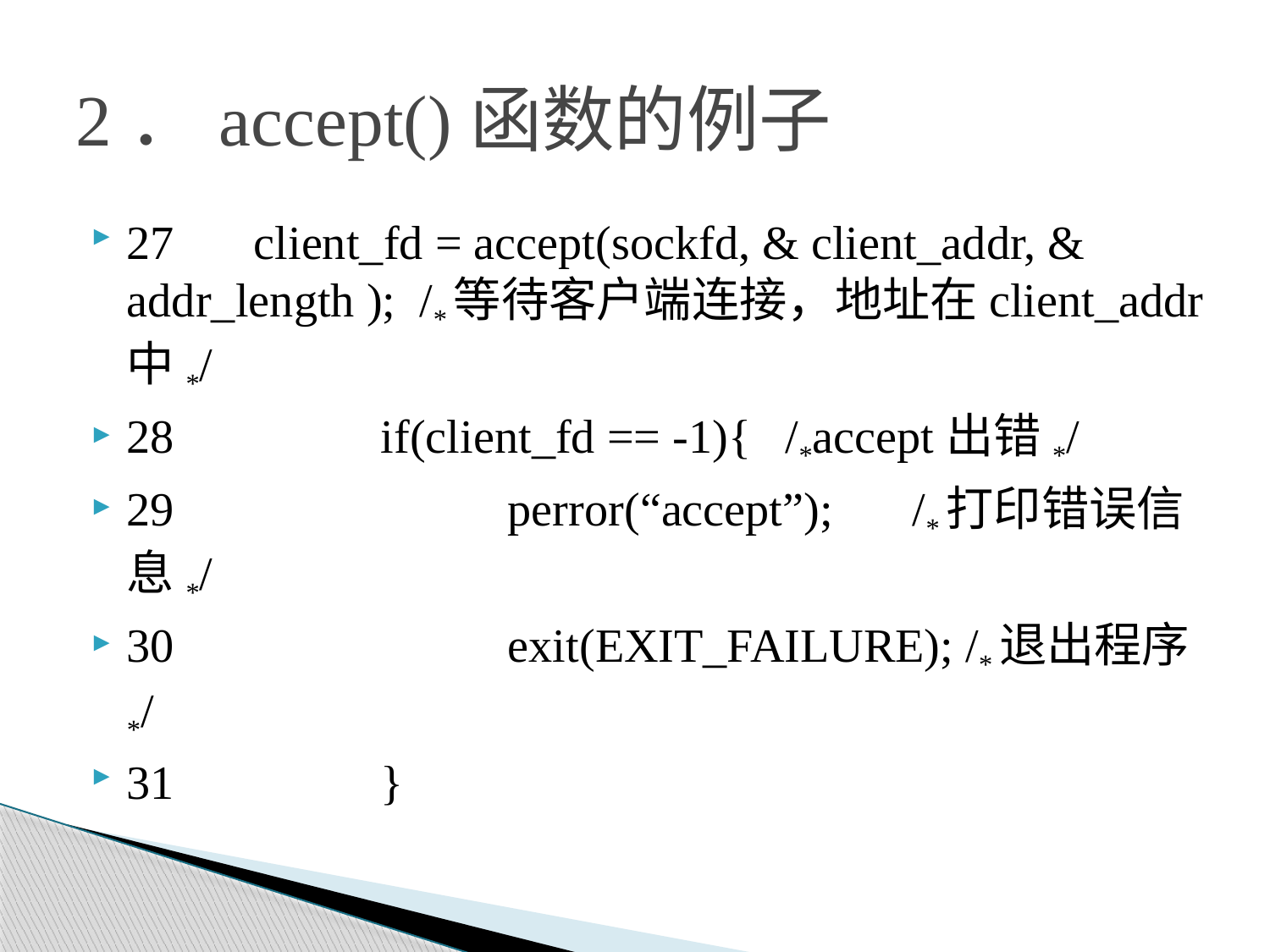

# 2．accept()函数的例子
27	client_fd = accept(sockfd, & client_addr, & addr_length );  /*等待客户端连接，地址在client_addr中*/
28		if(client_fd == -1){	  /*accept出错*/
29			perror(“accept”);	  /*打印错误信息*/
30			exit(EXIT_FAILURE); /*退出程序*/
31		}